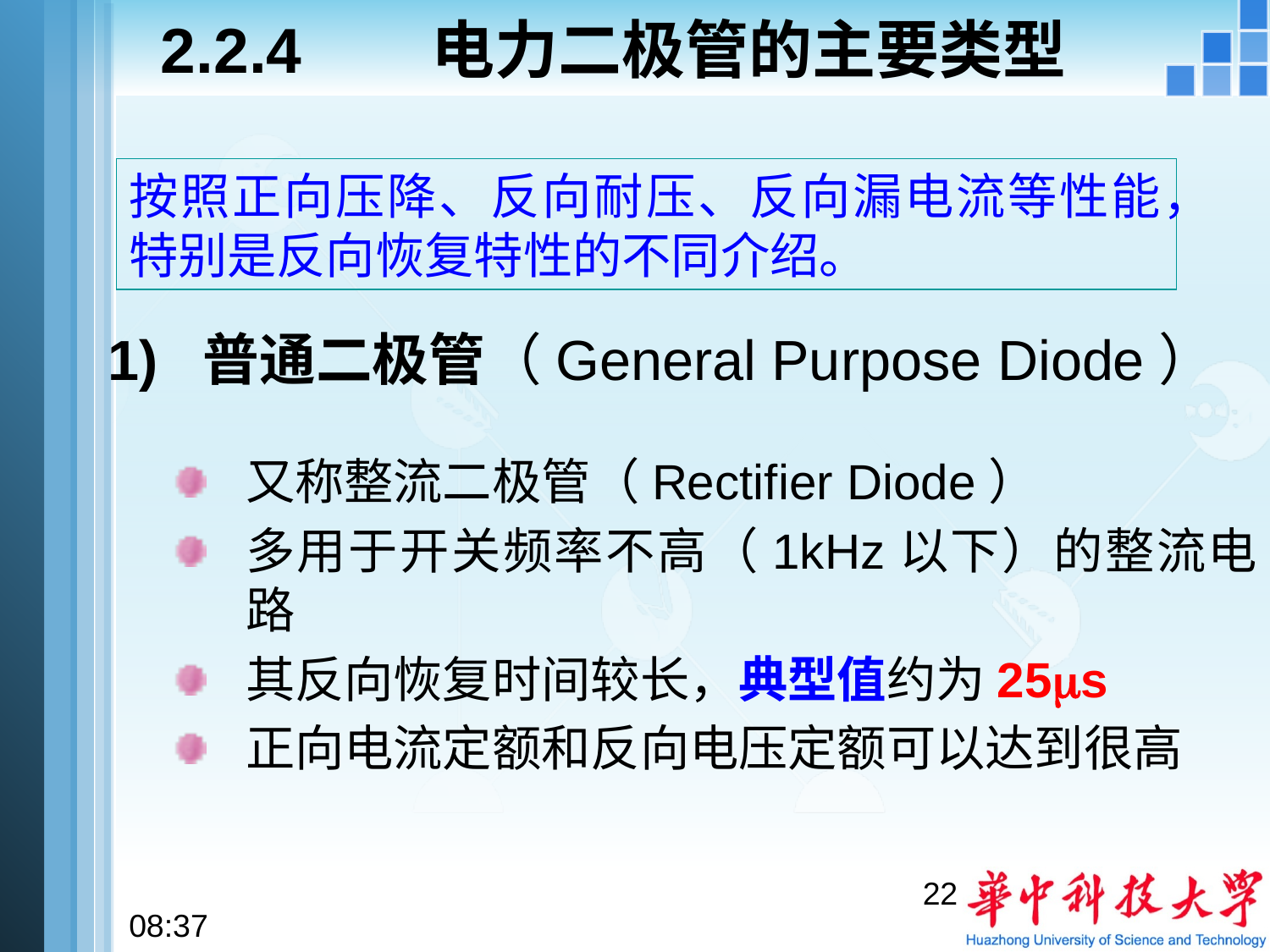

# 2.2.4   电力二极管的主要类型
按照正向压降、反向耐压、反向漏电流等性能，特别是反向恢复特性的不同介绍。
1)  普通二极管（General Purpose Diode）

又称整流二极管（Rectifier Diode）
多用于开关频率不高（1kHz以下）的整流电路
其反向恢复时间较长，典型值约为25μs
正向电流定额和反向电压定额可以达到很高

22
08:37